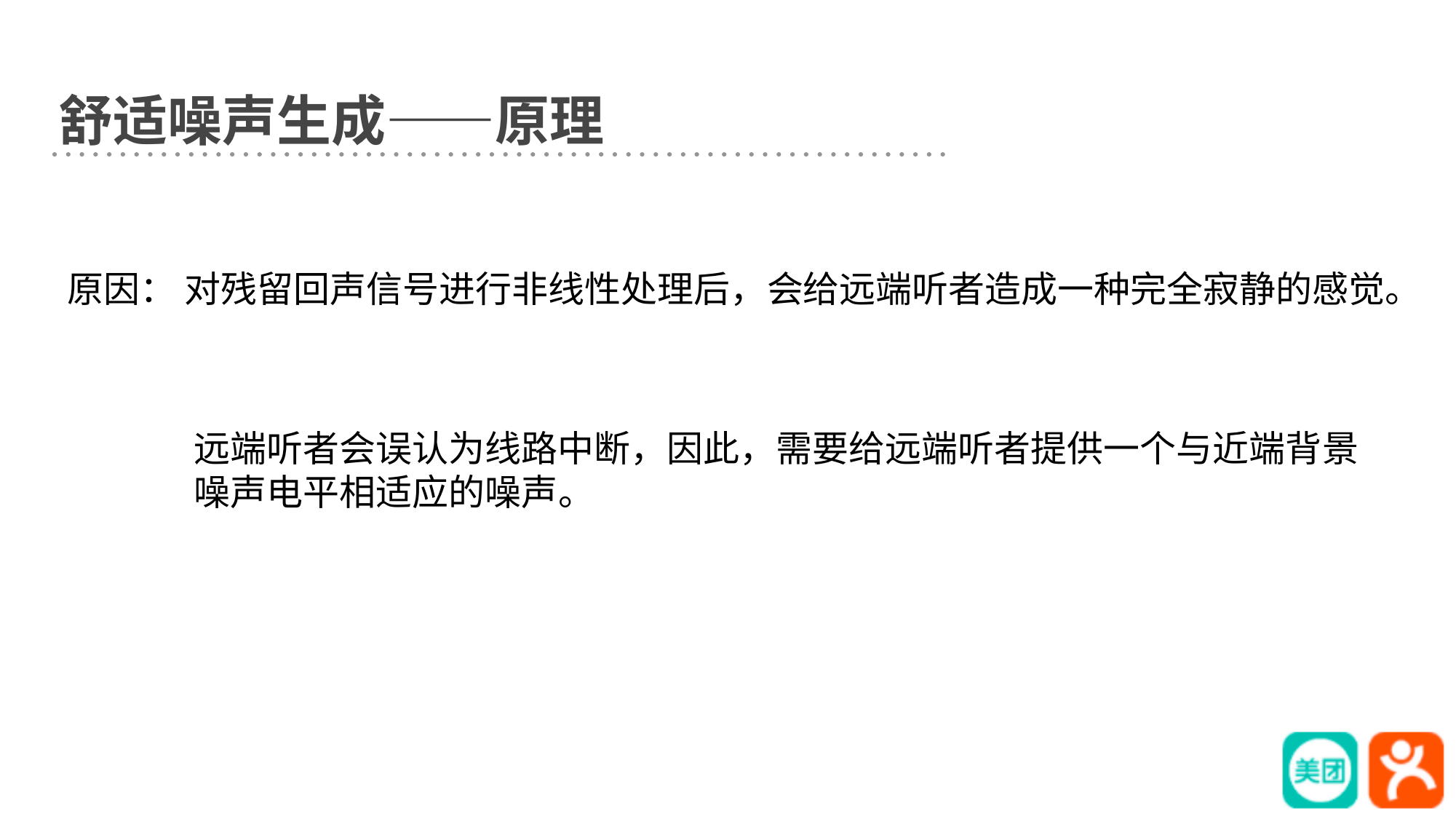

舒适噪声生成——原理

原因： 对残留回声信号进行非线性处理后，会给远端听者造成一种完全寂静的感觉。
 远端听者会误认为线路中断，因此，需要给远端听者提供一个与近端背景
 噪声电平相适应的噪声。